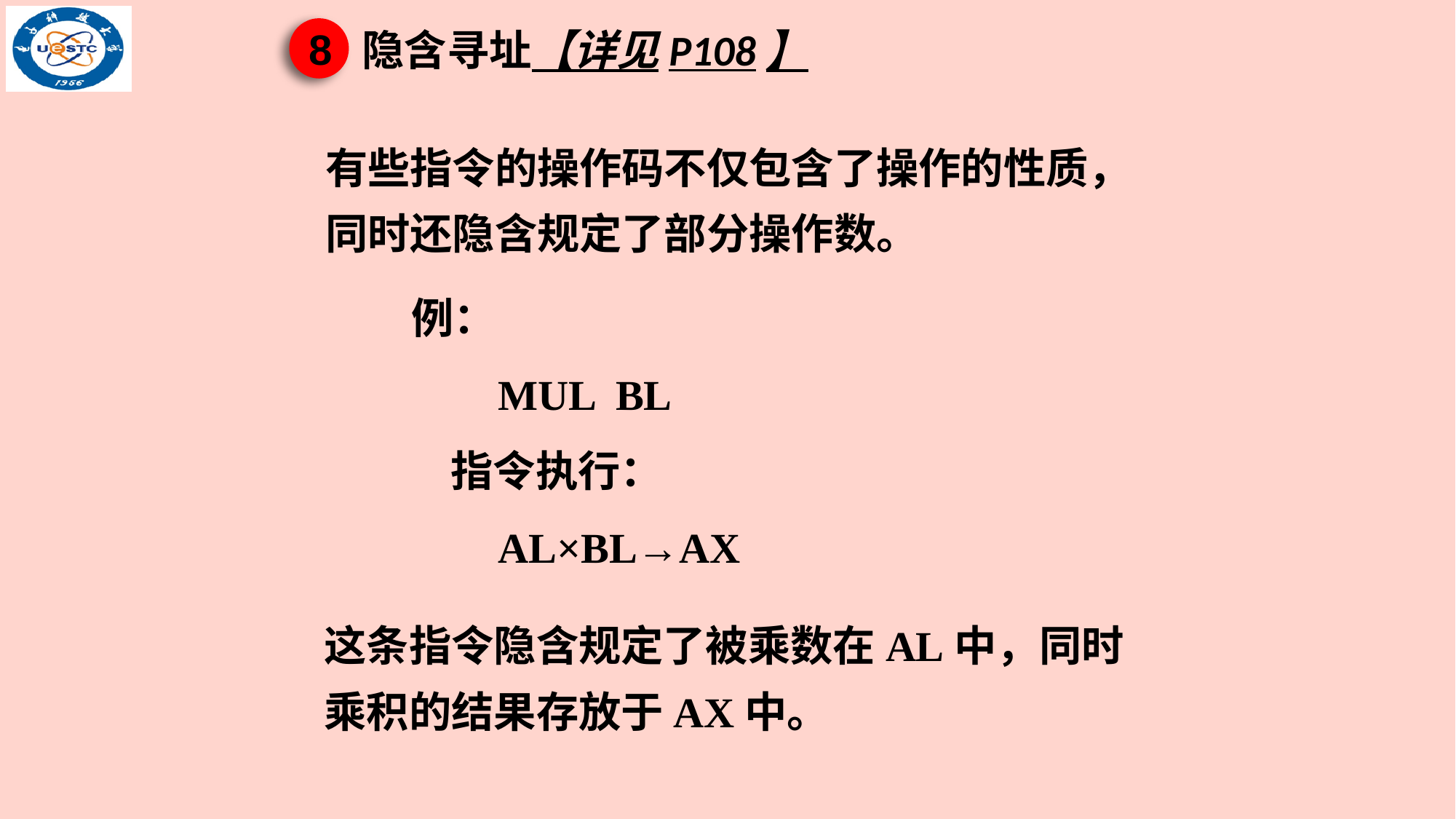

8
隐含寻址【详见P108】
有些指令的操作码不仅包含了操作的性质，同时还隐含规定了部分操作数。
例：
   MUL  BL
   指令执行：
   AL×BL→AX
这条指令隐含规定了被乘数在AL中，同时乘积的结果存放于AX中。